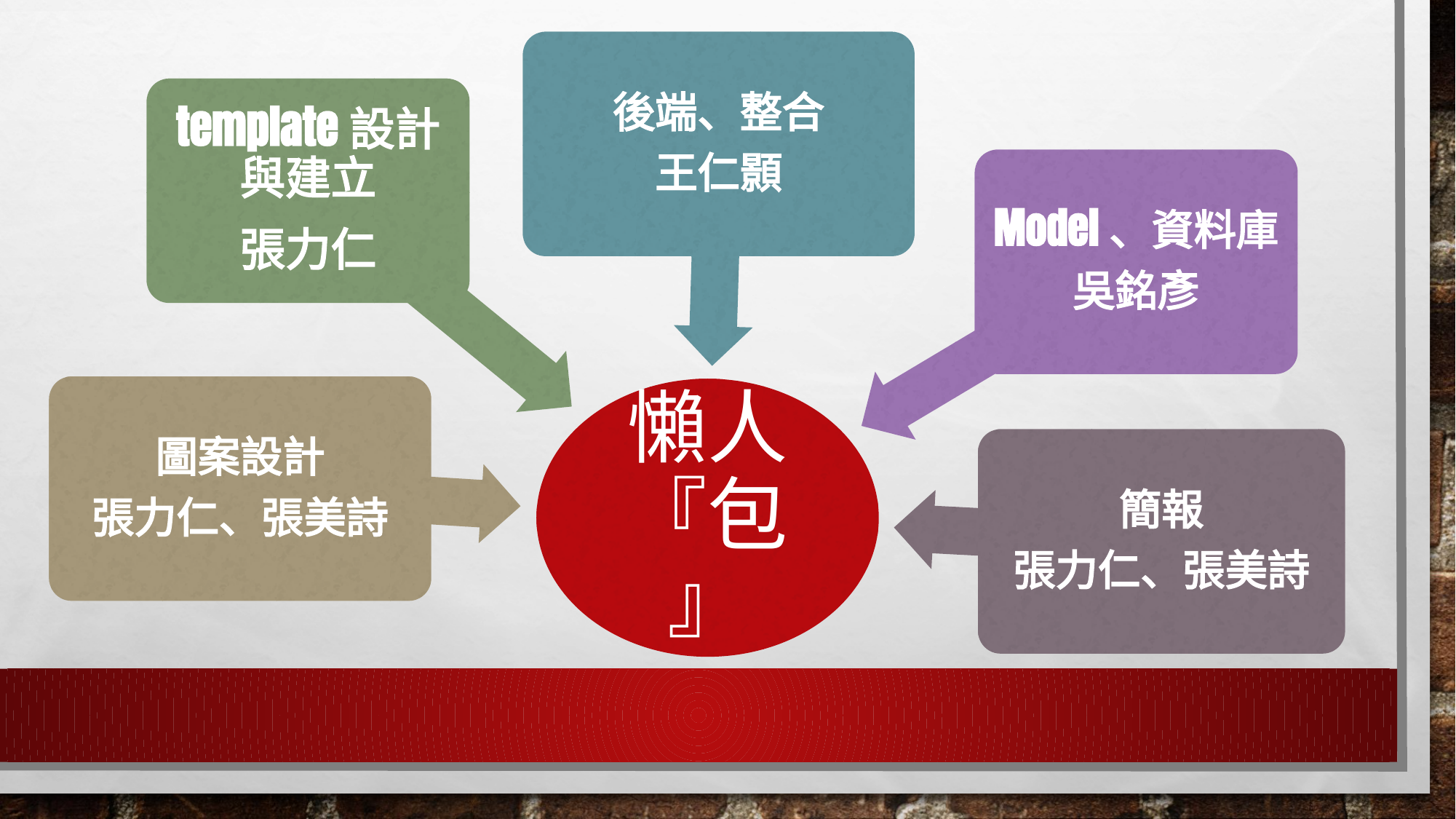

後端、整合
王仁顥

template設計與建立
張力仁

Model、資料庫
吳銘彥

圖案設計
張力仁、張美詩
懶人『包』

簡報
張力仁、張美詩